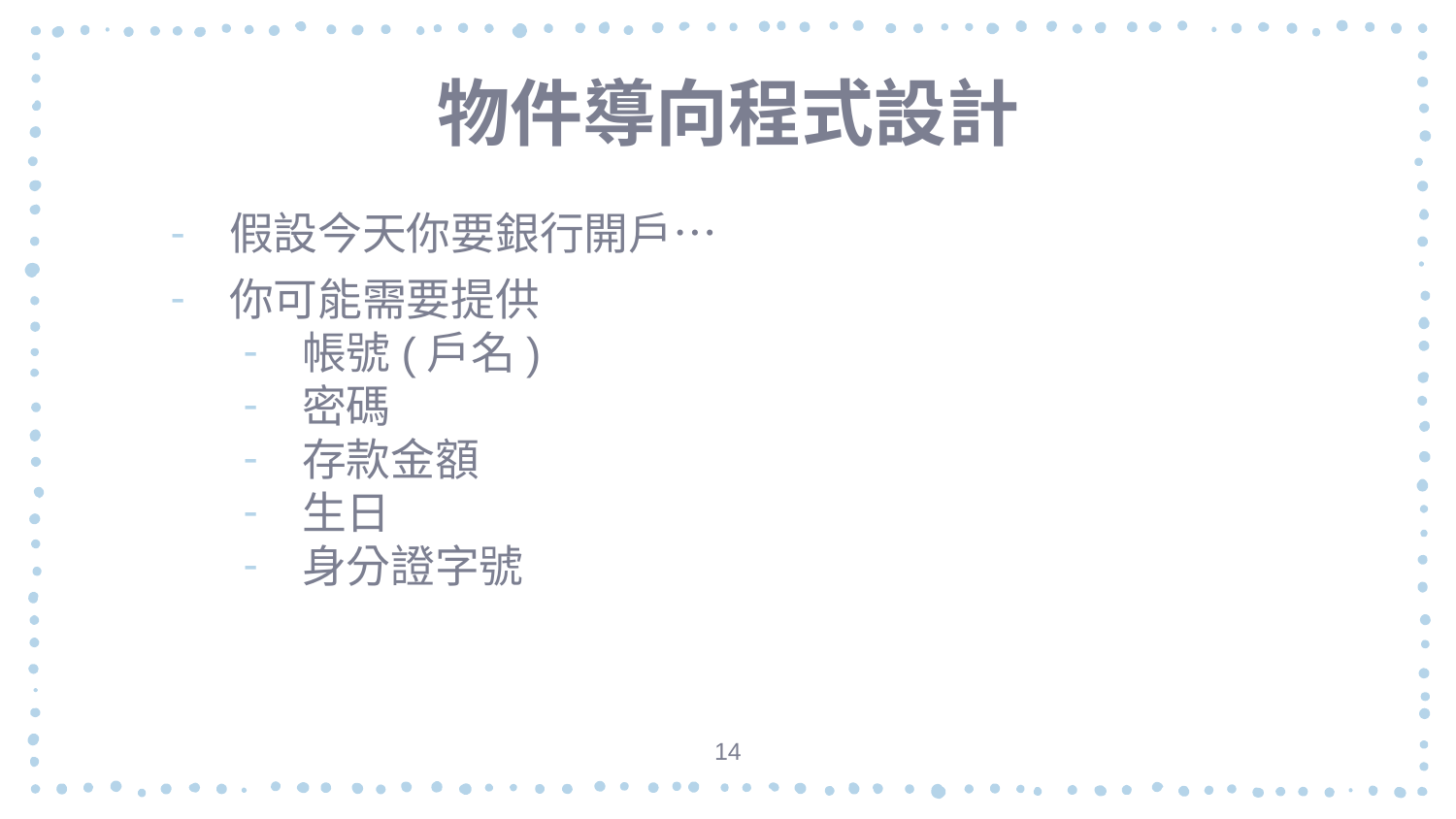

# 物件導向程式設計
假設今天你要銀行開戶…
你可能需要提供
帳號(戶名)		→public
密碼
存款金額
生日
身分證字號

private
14